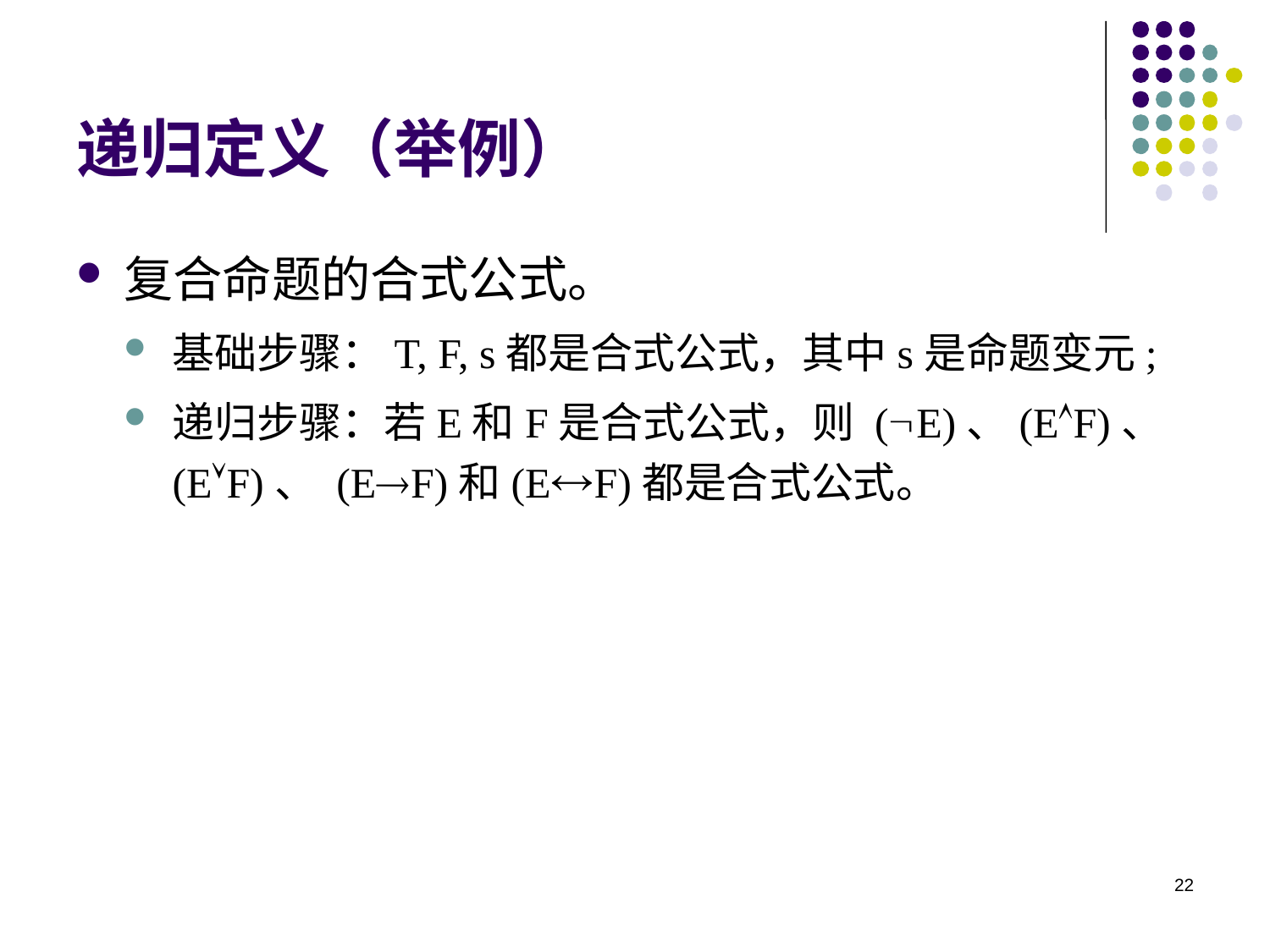

# 递归定义（举例）
复合命题的合式公式。
基础步骤：T, F, s都是合式公式，其中s是命题变元;
递归步骤：若E和F是合式公式，则 (¬E)、(E∧F)、 (E∨F)、 (E→F)和(E↔F)都是合式公式。

22